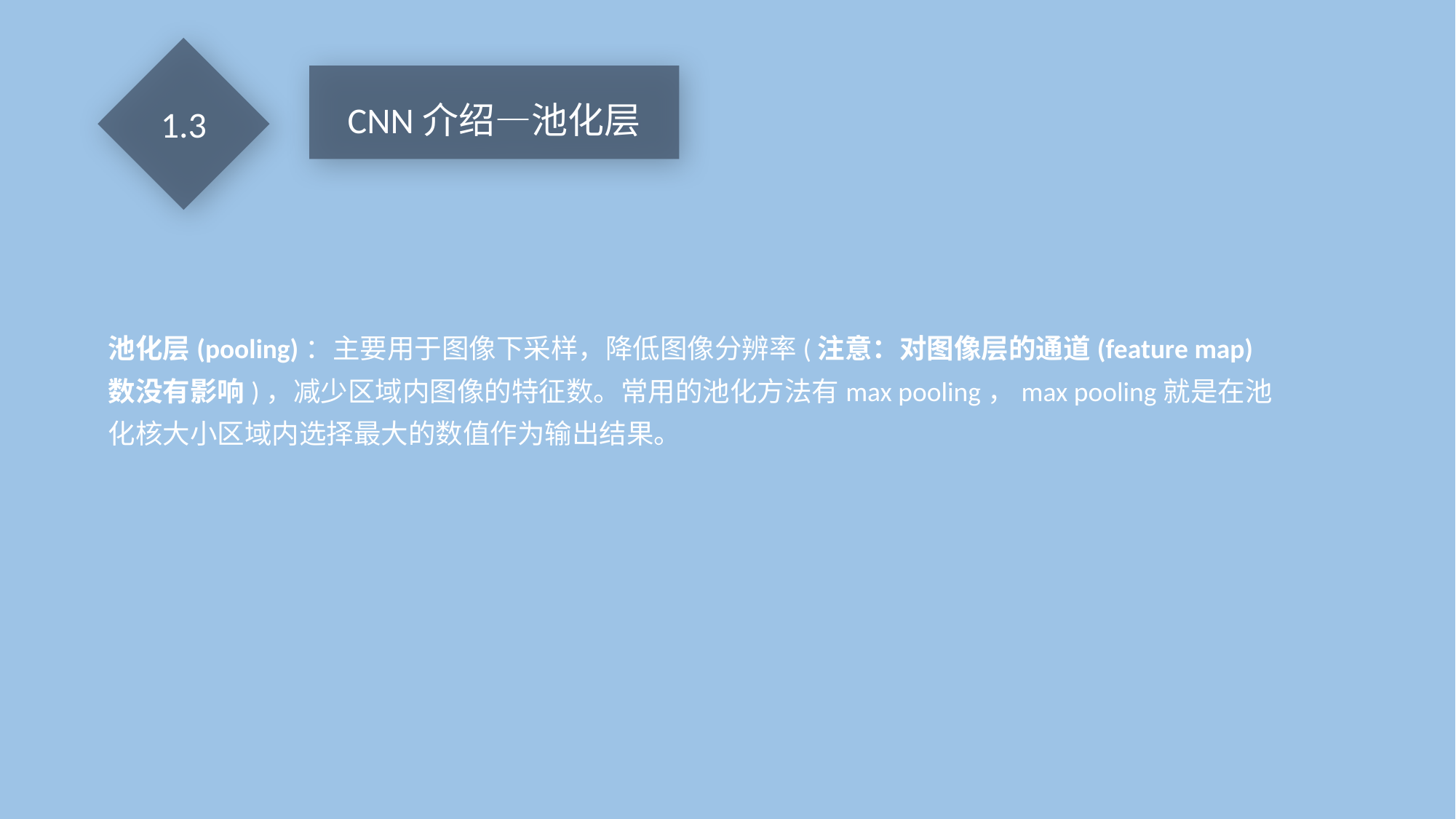

1.3
CNN介绍—池化层
池化层(pooling)：主要用于图像下采样，降低图像分辨率(注意：对图像层的通道(feature map)数没有影响)，减少区域内图像的特征数。常用的池化方法有max pooling，max pooling就是在池化核大小区域内选择最大的数值作为输出结果。